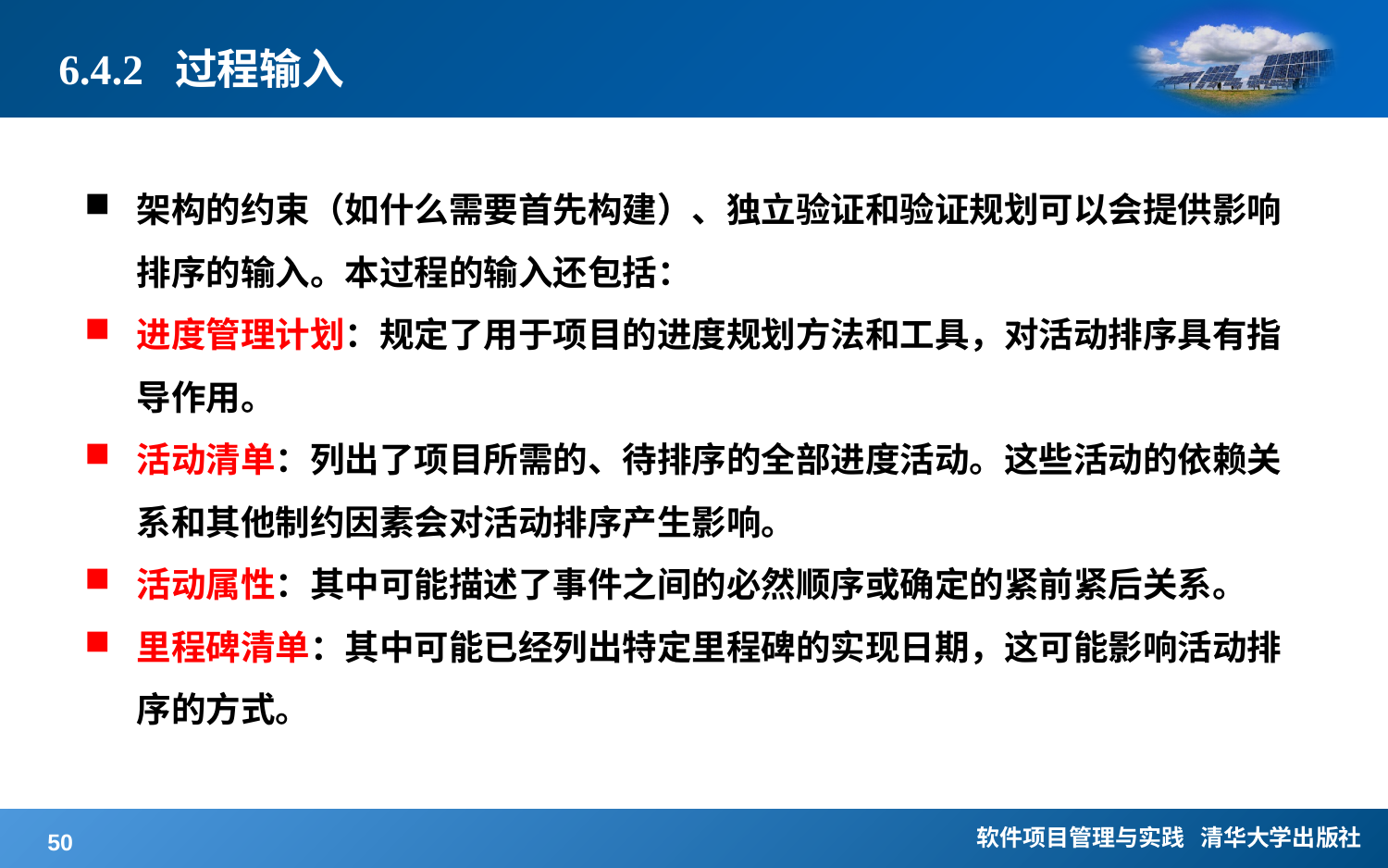

# 6.4.2  过程输入
架构的约束（如什么需要首先构建）、独立验证和验证规划可以会提供影响排序的输入。本过程的输入还包括：
进度管理计划：规定了用于项目的进度规划方法和工具，对活动排序具有指导作用。
活动清单：列出了项目所需的、待排序的全部进度活动。这些活动的依赖关系和其他制约因素会对活动排序产生影响。
活动属性：其中可能描述了事件之间的必然顺序或确定的紧前紧后关系。
里程碑清单：其中可能已经列出特定里程碑的实现日期，这可能影响活动排序的方式。